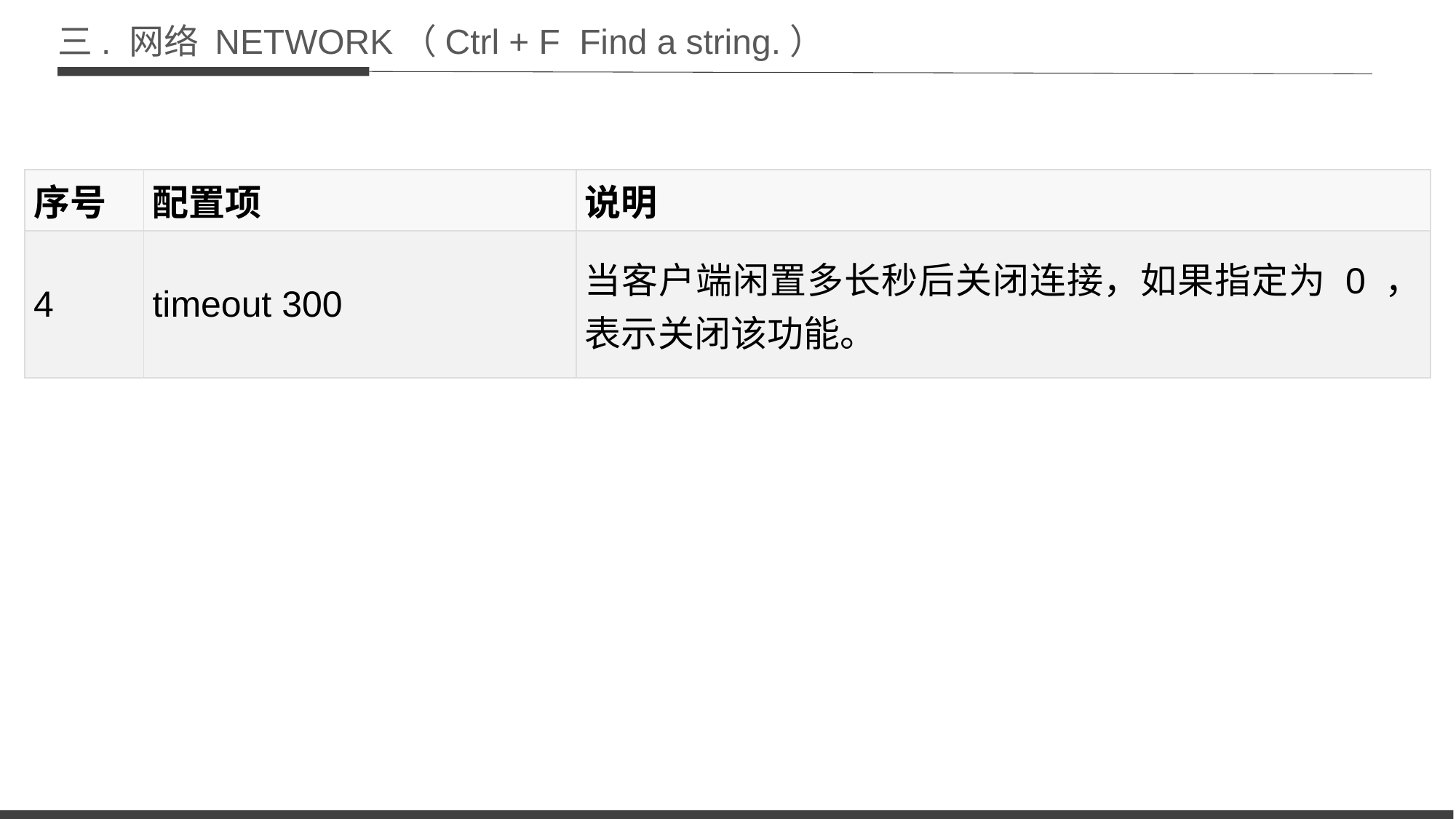

三. 网络 NETWORK（Ctrl + F  Find a string.）

| 序号 | 配置项 | 说明 |
| --- | --- | --- |
| 4 | timeout 300 | 当客户端闲置多长秒后关闭连接，如果指定为 0 ，表示关闭该功能。 |